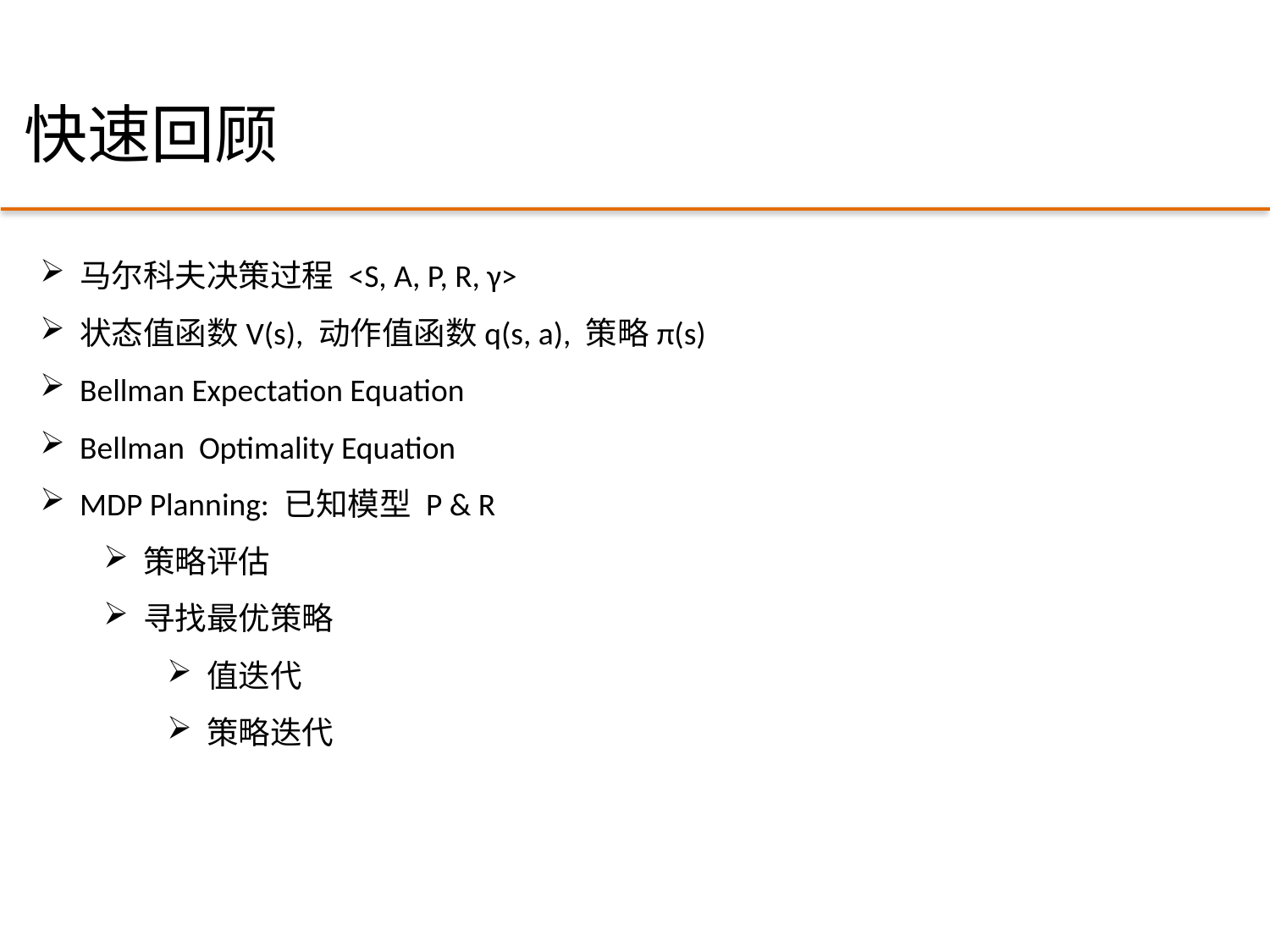

# 快速回顾
马尔科夫决策过程 <S, A, P, R, γ>
状态值函数V(s), 动作值函数q(s, a), 策略π(s)
Bellman Expectation Equation
Bellman  Optimality Equation
MDP Planning: 已知模型 P & R
策略评估
寻找最优策略
值迭代
策略迭代